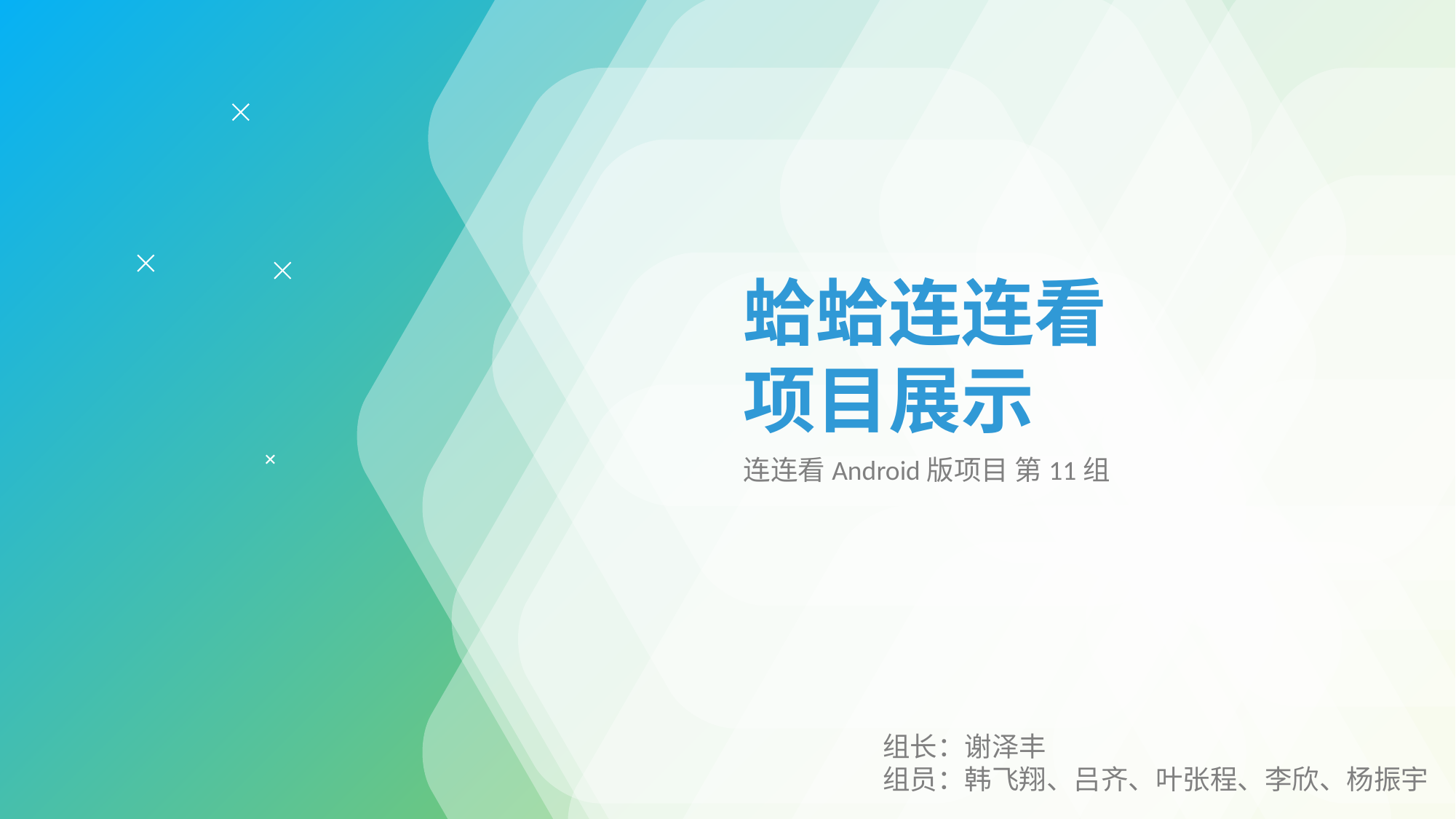

蛤蛤连连看
项目展示

连连看Android版项目 第11组

组长：谢泽丰
组员：韩飞翔、吕齐、叶张程、李欣、杨振宇